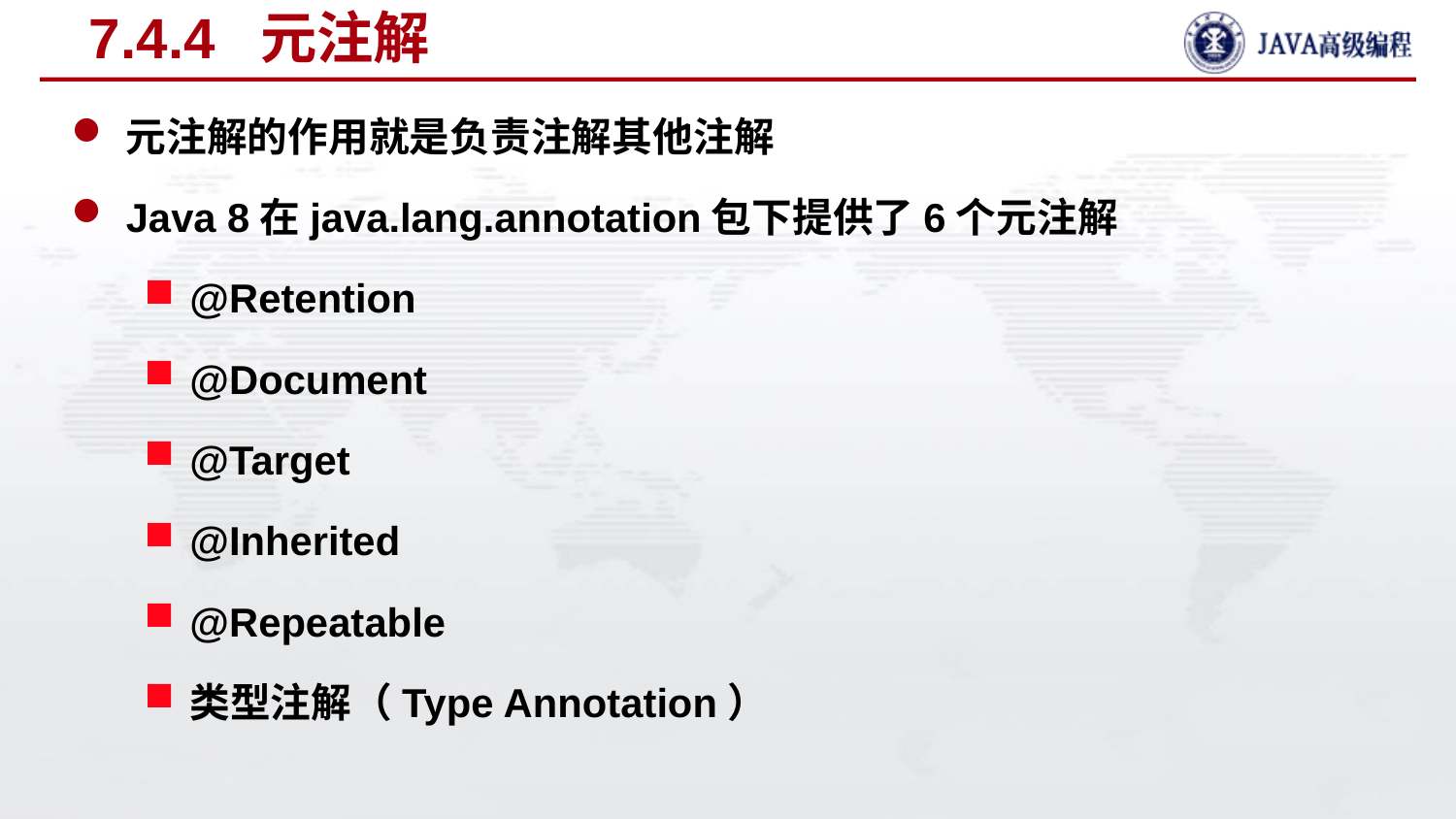

# 7.4.4  元注解
元注解的作用就是负责注解其他注解
Java 8在java.lang.annotation包下提供了6个元注解
@Retention
@Document
@Target
@Inherited
@Repeatable
类型注解（Type Annotation）